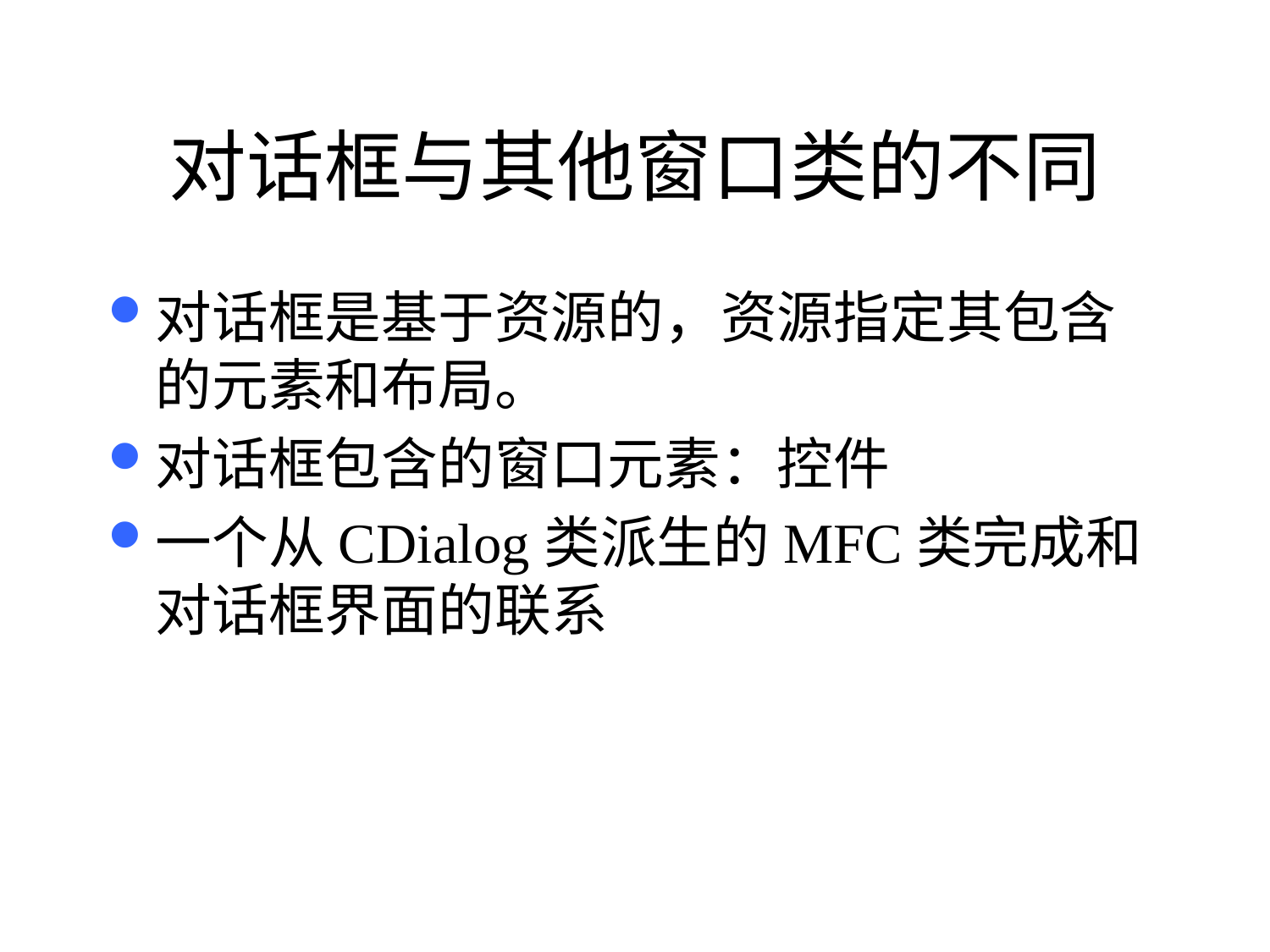

# 对话框与其他窗口类的不同
对话框是基于资源的，资源指定其包含的元素和布局。
对话框包含的窗口元素：控件
一个从CDialog类派生的MFC类完成和对话框界面的联系
56